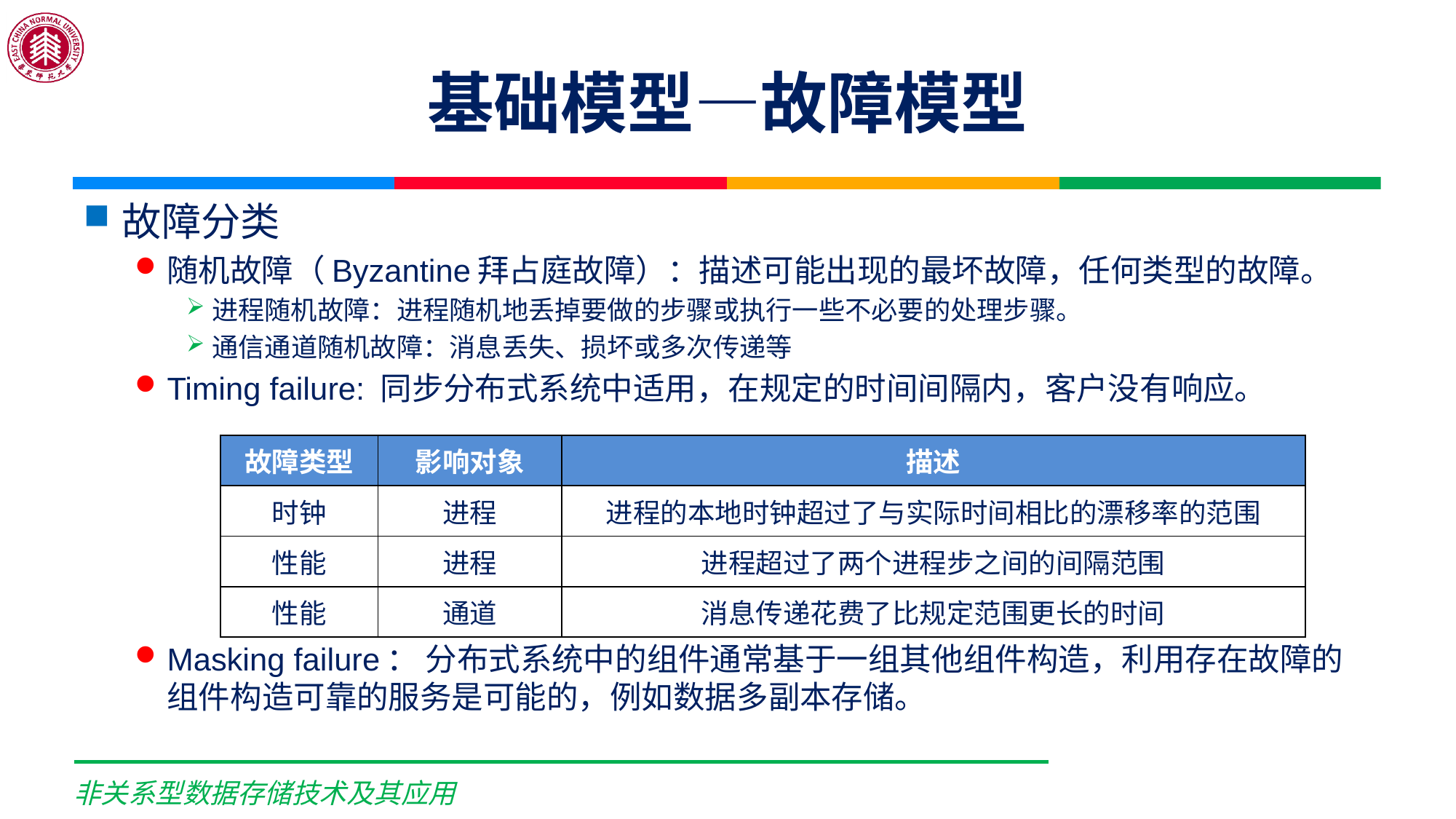

# 基础模型—故障模型
故障分类
随机故障（Byzantine拜占庭故障）：描述可能出现的最坏故障，任何类型的故障。
进程随机故障：进程随机地丢掉要做的步骤或执行一些不必要的处理步骤。
通信通道随机故障：消息丢失、损坏或多次传递等
Timing failure: 同步分布式系统中适用，在规定的时间间隔内，客户没有响应。

Masking failure： 分布式系统中的组件通常基于一组其他组件构造，利用存在故障的组件构造可靠的服务是可能的，例如数据多副本存储。
| 故障类型 | 影响对象 | 描述 |
| --- | --- | --- |
| 时钟 | 进程 | 进程的本地时钟超过了与实际时间相比的漂移率的范围 |
| 性能 | 进程 | 进程超过了两个进程步之间的间隔范围 |
| 性能 | 通道 | 消息传递花费了比规定范围更长的时间 |